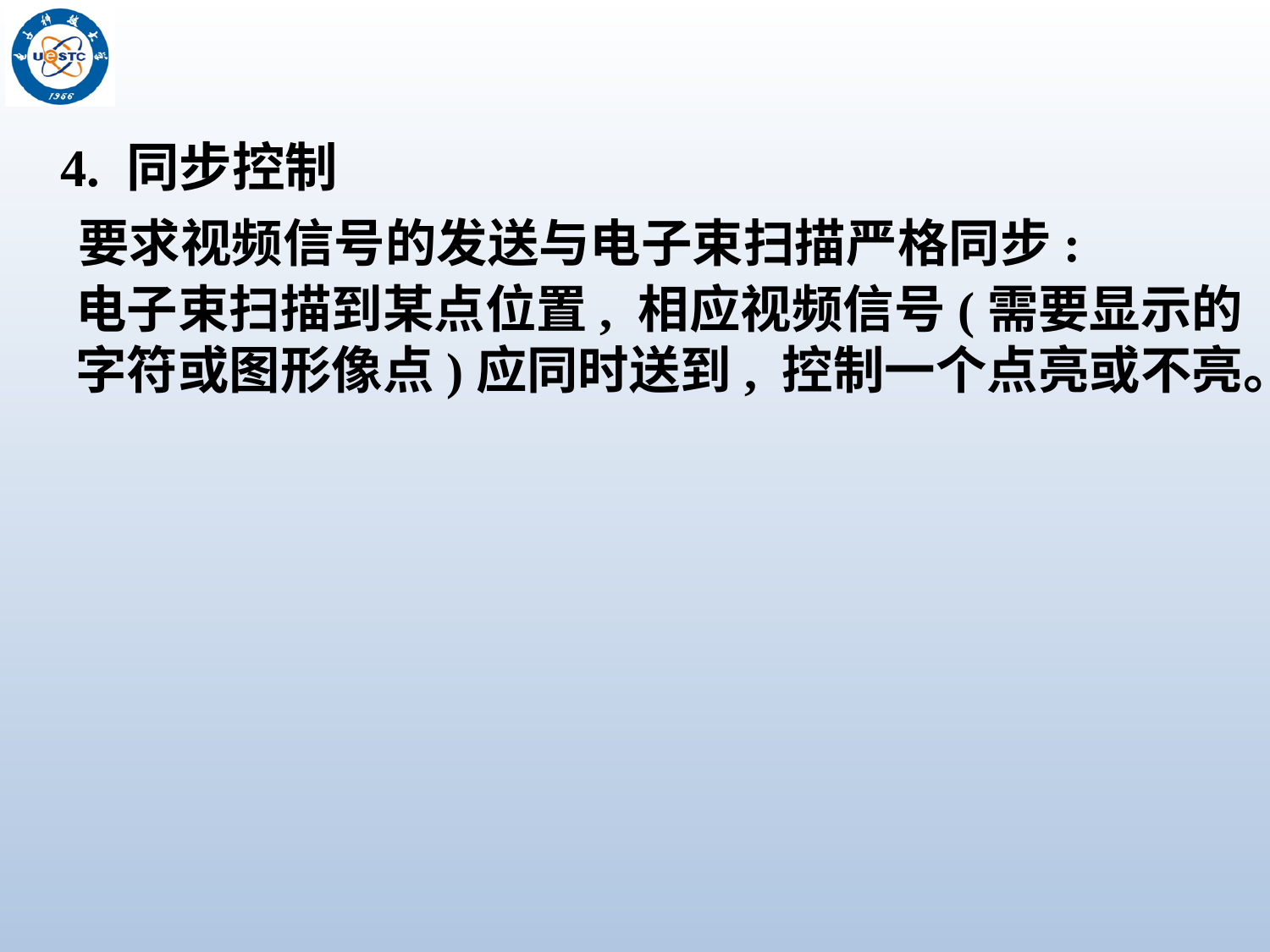

4. 同步控制
要求视频信号的发送与电子束扫描严格同步:
电子束扫描到某点位置, 相应视频信号(需要显示的字符或图形像点)应同时送到, 控制一个点亮或不亮。